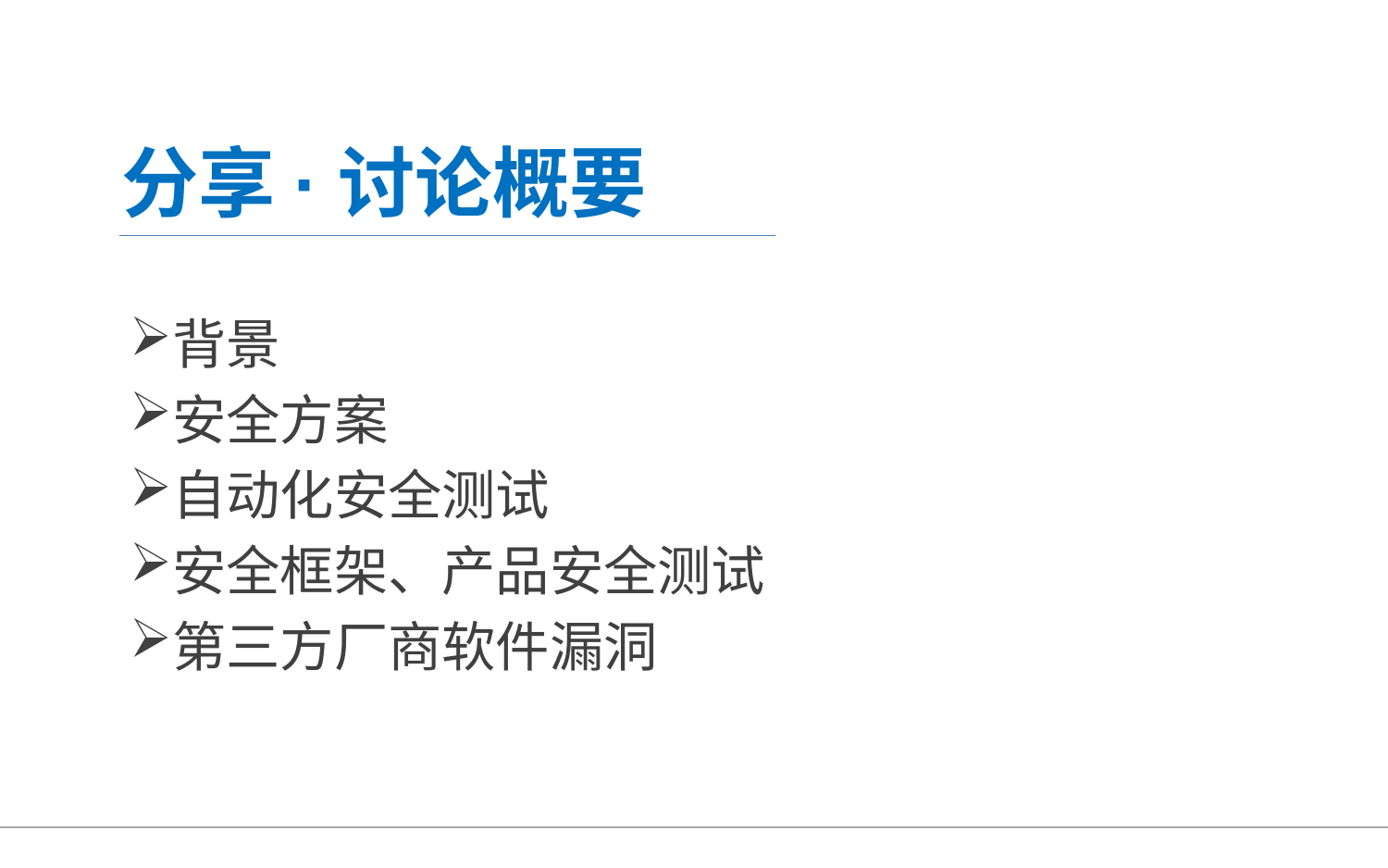

分享·讨论概要
背景
安全方案
自动化安全测试
安全框架、产品安全测试
第三方厂商软件漏洞